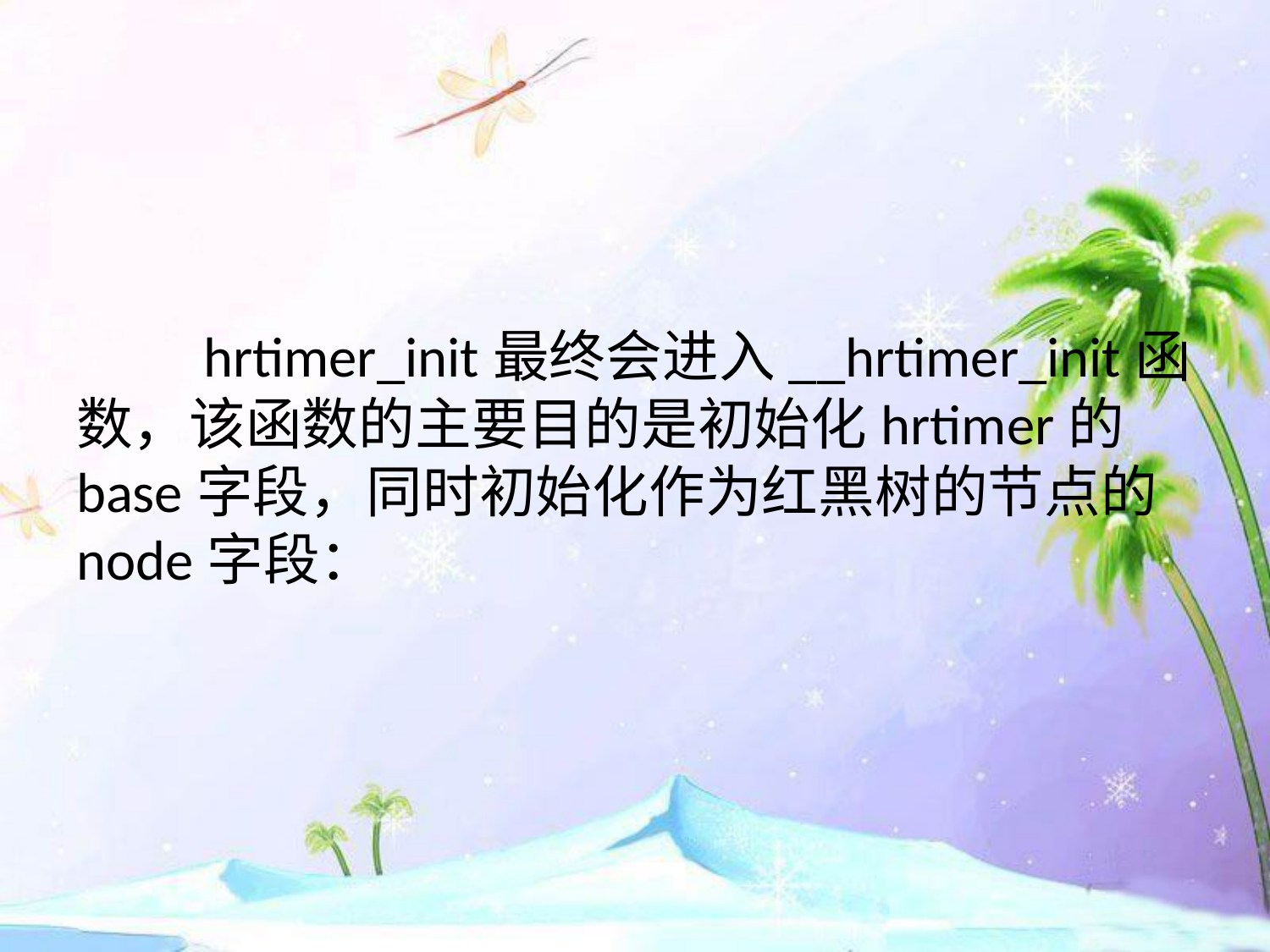

# hrtimer_init最终会进入__hrtimer_init函数，该函数的主要目的是初始化hrtimer的base字段，同时初始化作为红黑树的节点的node字段：